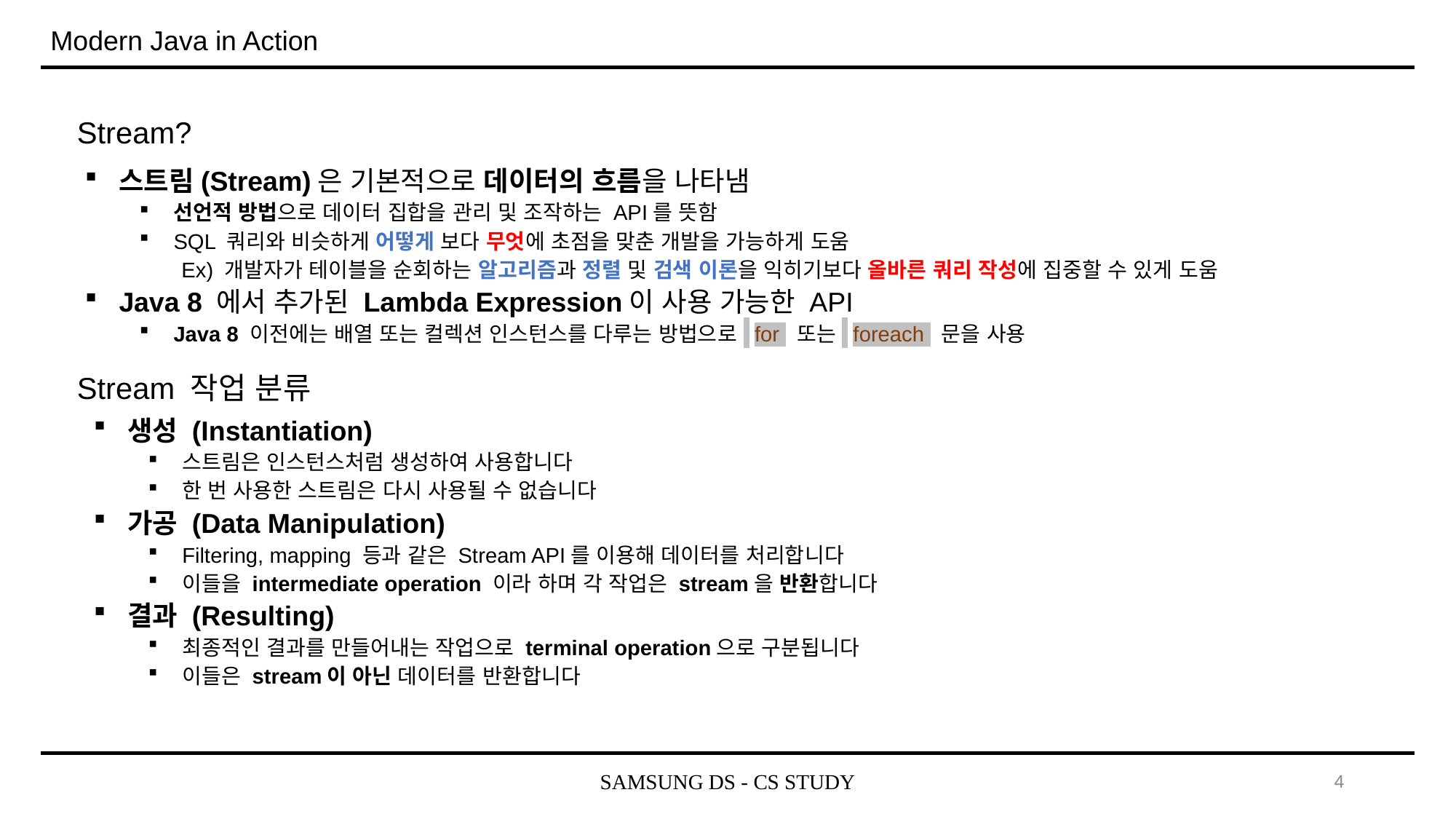

Modern Java in Action
Stream?
스트림(Stream)은 기본적으로 데이터의 흐름을 나타냄
선언적 방법으로 데이터 집합을 관리 및 조작하는 API를 뜻함
SQL 쿼리와 비슷하게 어떻게 보다 무엇에 초점을 맞춘 개발을 가능하게 도움
       Ex) 개발자가 테이블을 순회하는 알고리즘과 정렬 및 검색 이론을 익히기보다 올바른 쿼리 작성에 집중할 수 있게 도움
Java 8 에서 추가된 Lambda Expression이 사용 가능한 API
Java 8 이전에는 배열 또는 컬렉션 인스턴스를 다루는 방법으로  for  또는  foreach  문을 사용
Stream 작업 분류
생성 (Instantiation)
스트림은 인스턴스처럼 생성하여 사용합니다
한 번 사용한 스트림은 다시 사용될 수 없습니다
가공 (Data Manipulation)
Filtering, mapping 등과 같은 Stream API를 이용해 데이터를 처리합니다
이들을 intermediate operation 이라 하며 각 작업은 stream을 반환합니다
결과 (Resulting)
최종적인 결과를 만들어내는 작업으로 terminal operation으로 구분됩니다
이들은 stream이 아닌 데이터를 반환합니다
SAMSUNG DS - CS STUDY
4